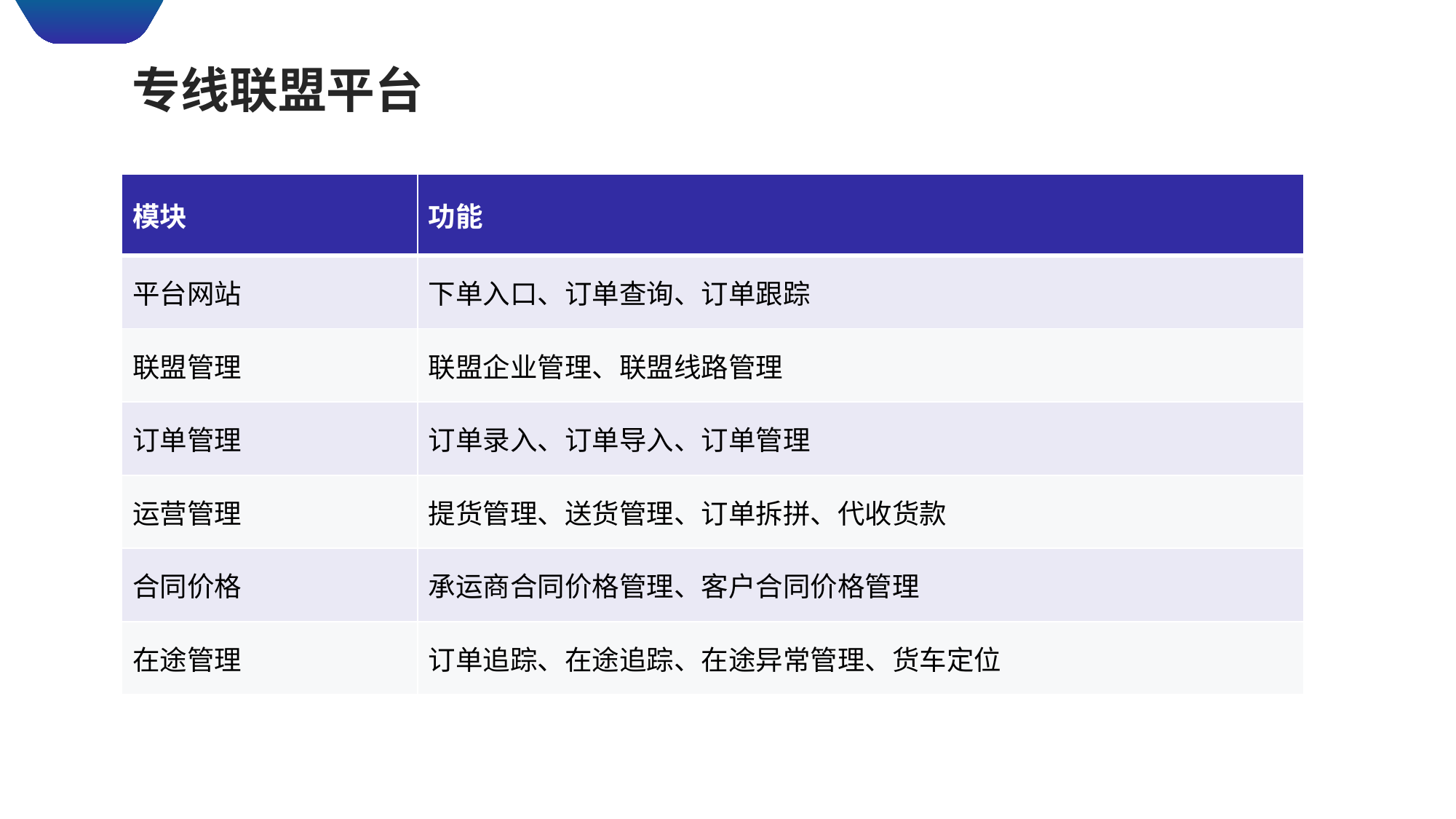

专线联盟平台
| 模块 | 功能 |
| --- | --- |
| 平台网站 | 下单入口、订单查询、订单跟踪 |
| 联盟管理 | 联盟企业管理、联盟线路管理 |
| 订单管理 | 订单录入、订单导入、订单管理 |
| 运营管理 | 提货管理、送货管理、订单拆拼、代收货款 |
| 合同价格 | 承运商合同价格管理、客户合同价格管理 |
| 在途管理 | 订单追踪、在途追踪、在途异常管理、货车定位 |